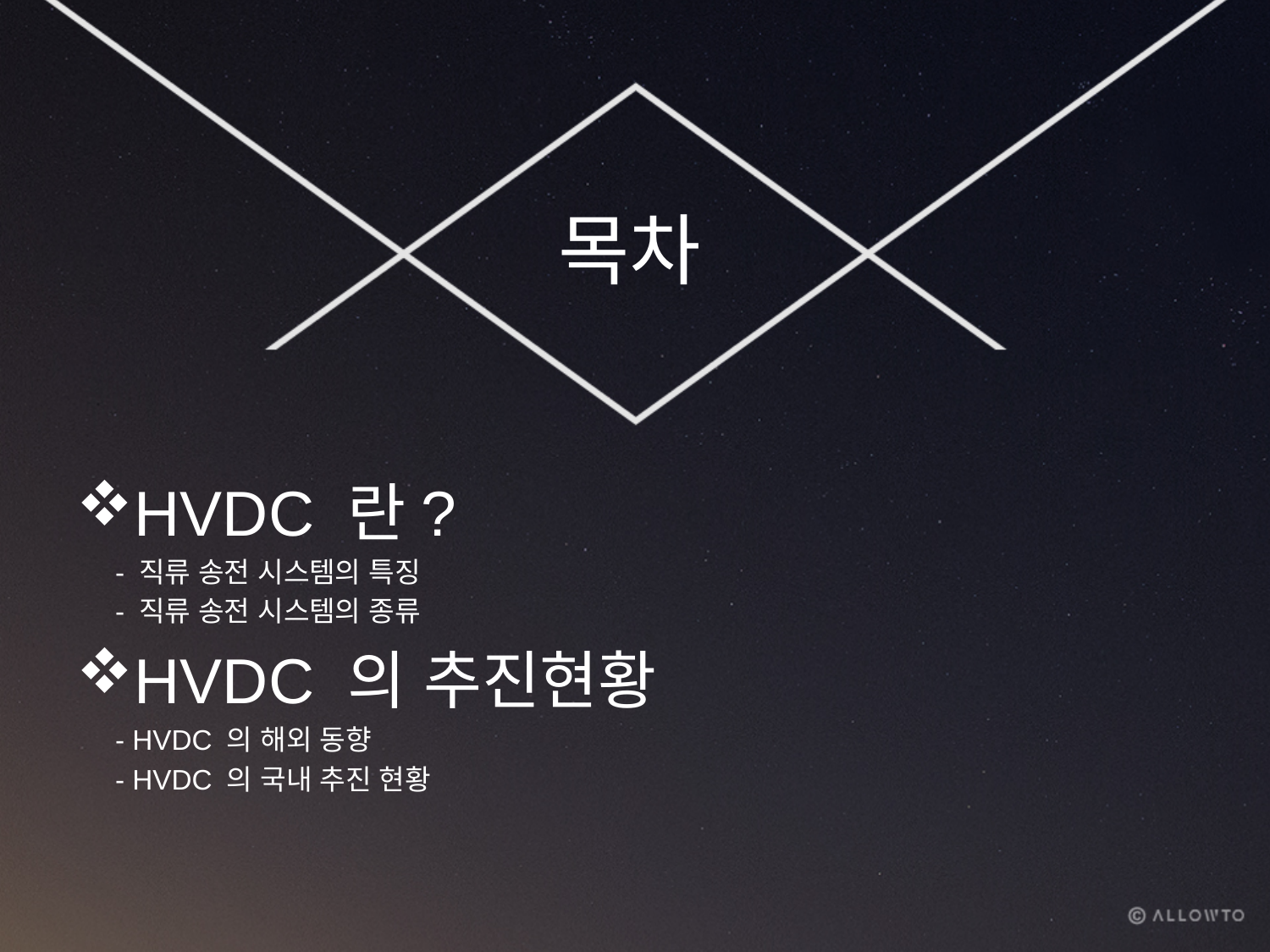

# 목차
HVDC 란?
     - 직류 송전 시스템의 특징
     - 직류 송전 시스템의 종류
HVDC 의 추진현황
     - HVDC 의 해외 동향
     - HVDC 의 국내 추진 현황